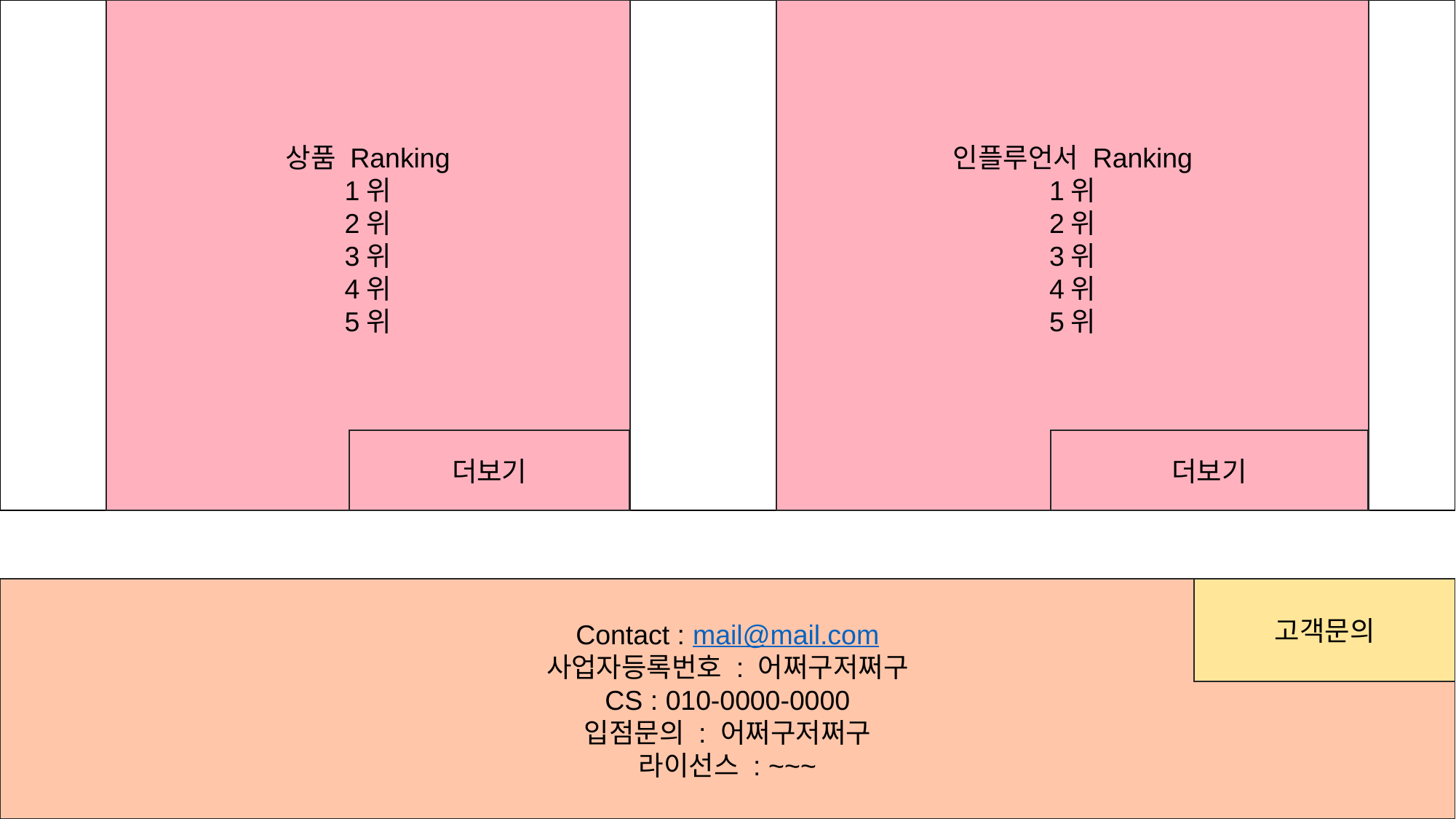

상품 Ranking
1위
2위
3위
4위
5위

인플루언서 Ranking
1위
2위
3위
4위
5위

더보기
더보기
Contact : mail@mail.com
사업자등록번호 : 어쩌구저쩌구
CS : 010-0000-0000
입점문의 : 어쩌구저쩌구
라이선스 : ~~~
고객문의